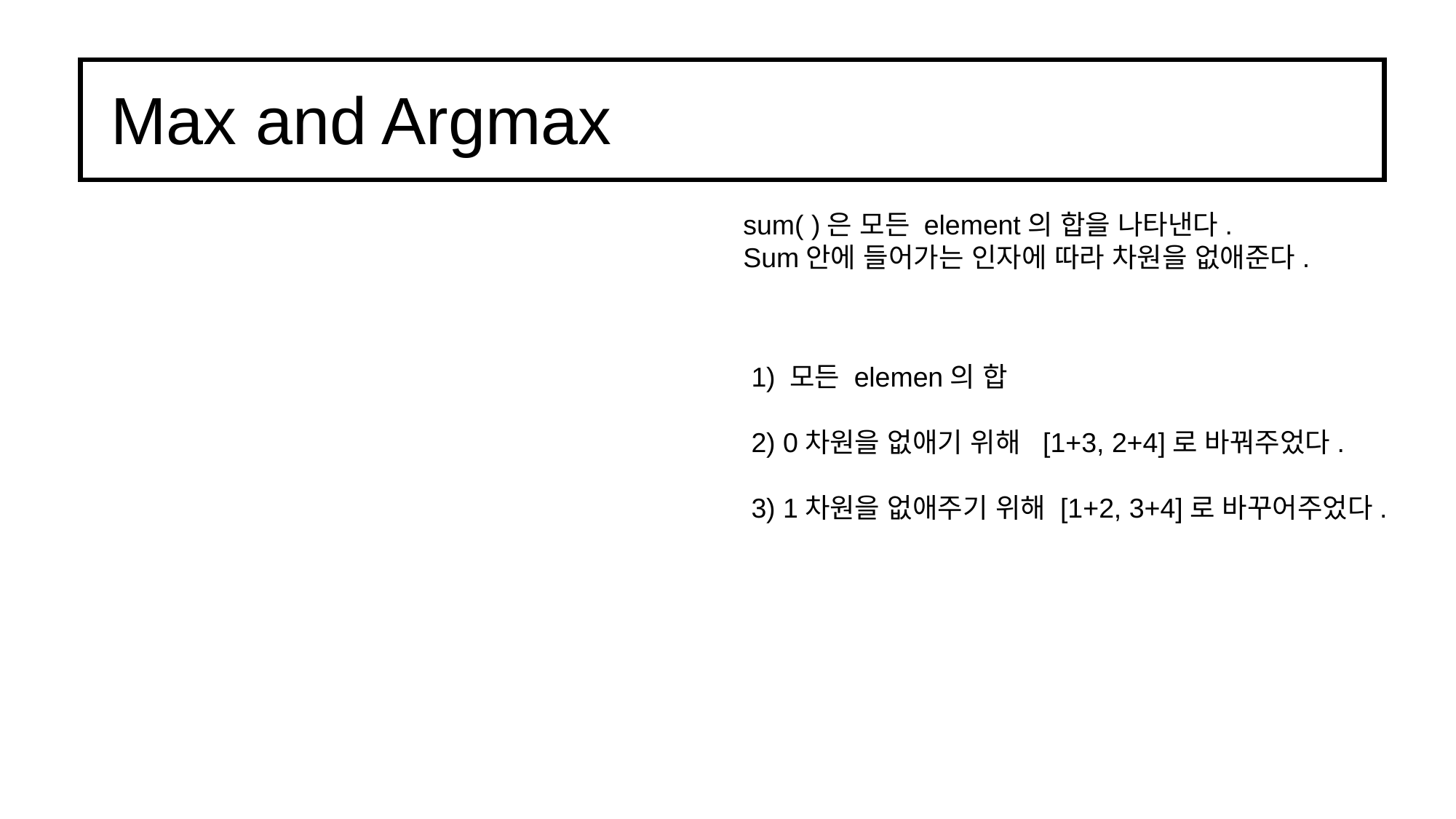

# Max and Argmax

sum( )은 모든 element의 합을 나타낸다.
Sum안에 들어가는 인자에 따라 차원을 없애준다.

1) 모든 elemen의 합

2) 0차원을 없애기 위해  [1+3, 2+4]로 바꿔주었다.

3) 1차원을 없애주기 위해 [1+2, 3+4]로 바꾸어주었다.